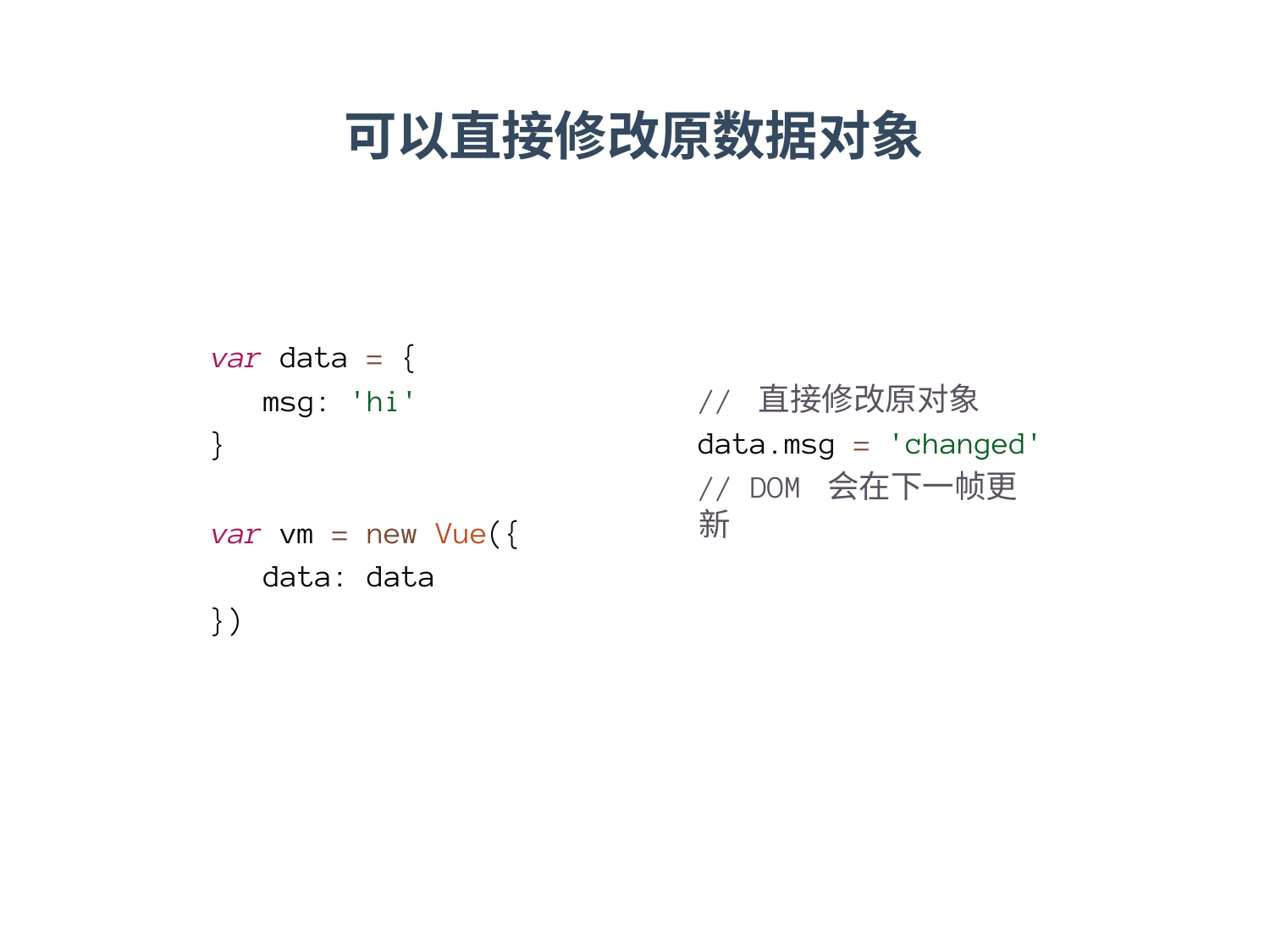

# 可以直接修改原数据对象
var data = {  msg: 'hi'
}

var vm = new Vue({  data: data
})
// 直接修改原对象
data.msg = 'changed'
// DOM 会在下一帧更新